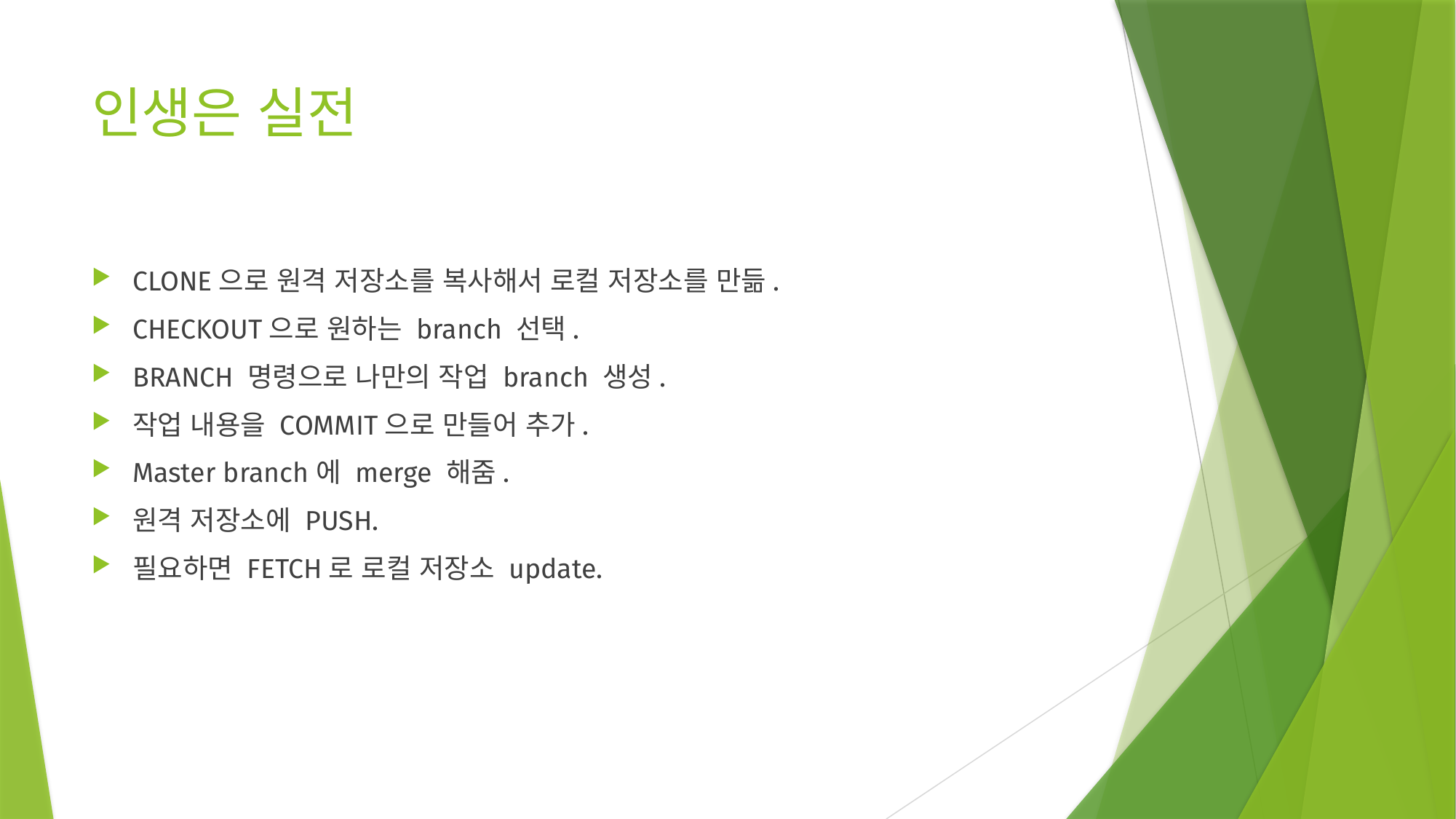

# 인생은 실전
CLONE으로 원격 저장소를 복사해서 로컬 저장소를 만듦.
CHECKOUT으로 원하는 branch 선택.
BRANCH 명령으로 나만의 작업 branch 생성.
작업 내용을 COMMIT으로 만들어 추가.
Master branch에 merge 해줌.
원격 저장소에 PUSH.
필요하면 FETCH로 로컬 저장소 update.